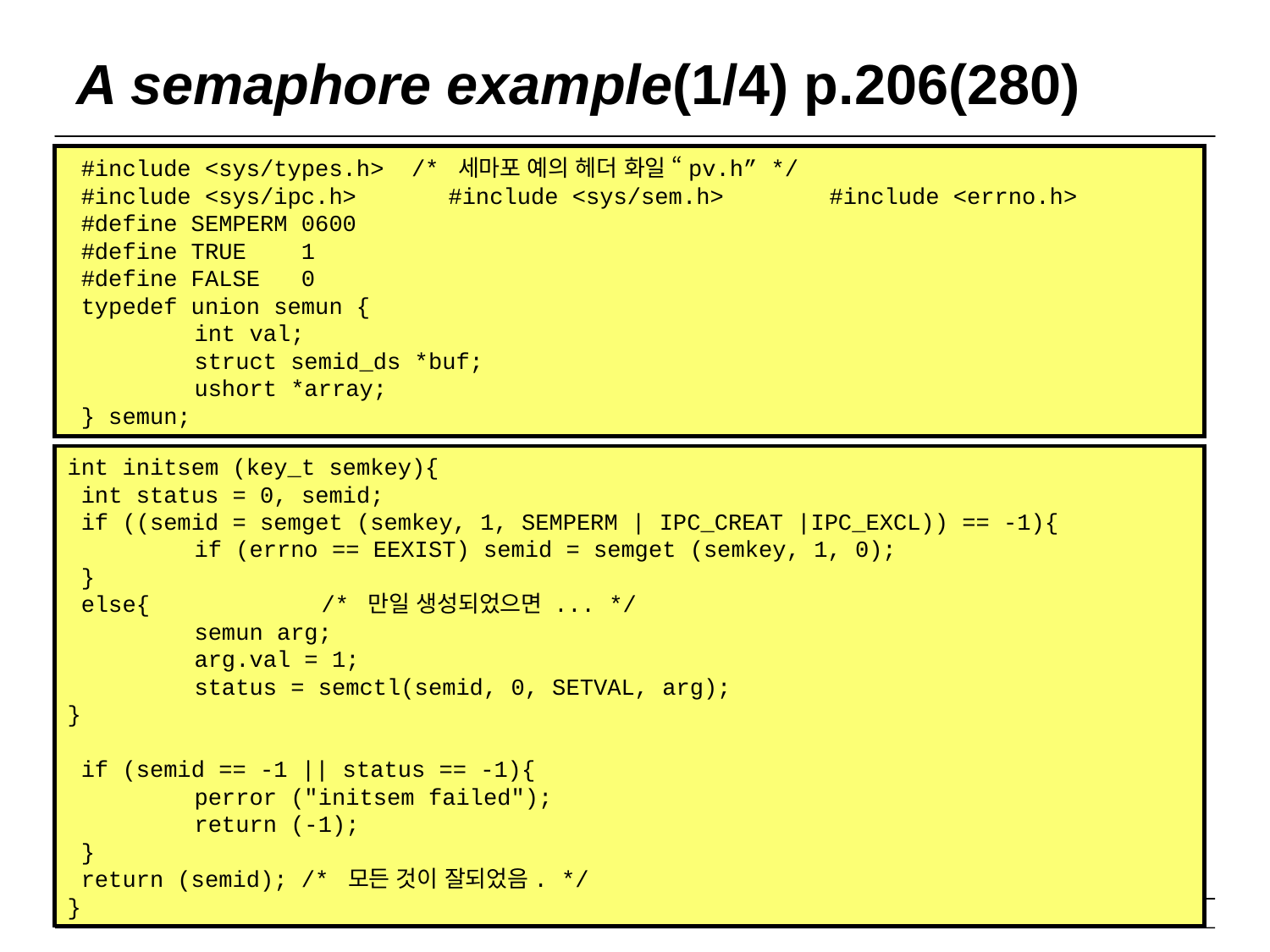

# A semaphore example(1/4) p.206(280)
 #include <sys/types.h>  /* 세마포 예의 헤더 화일 “pv.h” */
 #include <sys/ipc.h>	#include <sys/sem.h>	#include <errno.h>
 #define SEMPERM 0600
 #define TRUE    1
 #define FALSE   0
 typedef union semun {
  	int val;
  	struct semid_ds *buf;
  	ushort *array;
 } semun;

int initsem (key_t semkey){
 int status = 0, semid;
 if ((semid = semget (semkey, 1, SEMPERM | IPC_CREAT |IPC_EXCL)) == -1){
 	if (errno == EEXIST) semid = semget (semkey, 1, 0);
 }
 else{ 		/* 만일 생성되었으면 ... */
	semun arg;
	arg.val = 1;
 	status = semctl(semid, 0, SETVAL, arg);
}
 if (semid == -1 || status == -1){
 	perror ("initsem failed");
 	return (-1);
 }
 return (semid); /* 모든 것이 잘되었음. */
}
28